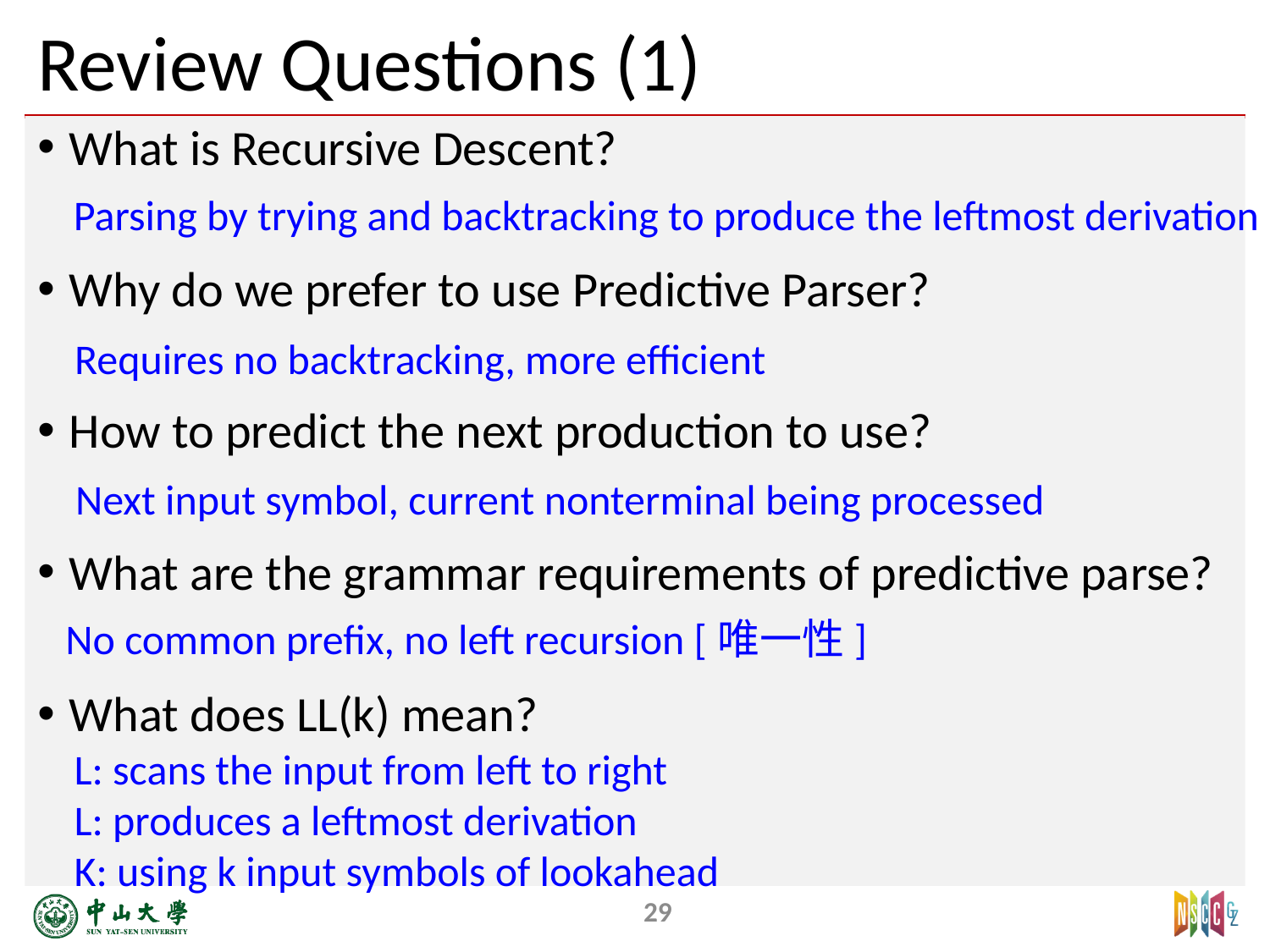

# Review Questions (1)
What is Recursive Descent?

Why do we prefer to use Predictive Parser?

How to predict the next production to use?

What are the grammar requirements of predictive parse?

What does LL(k) mean?
Parsing by trying and backtracking to produce the leftmost derivation
Requires no backtracking, more efficient
Next input symbol, current nonterminal being processed
No common prefix, no left recursion [唯一性]
L: scans the input from left to right
L: produces a leftmost derivation
K: using k input symbols of lookahead
29